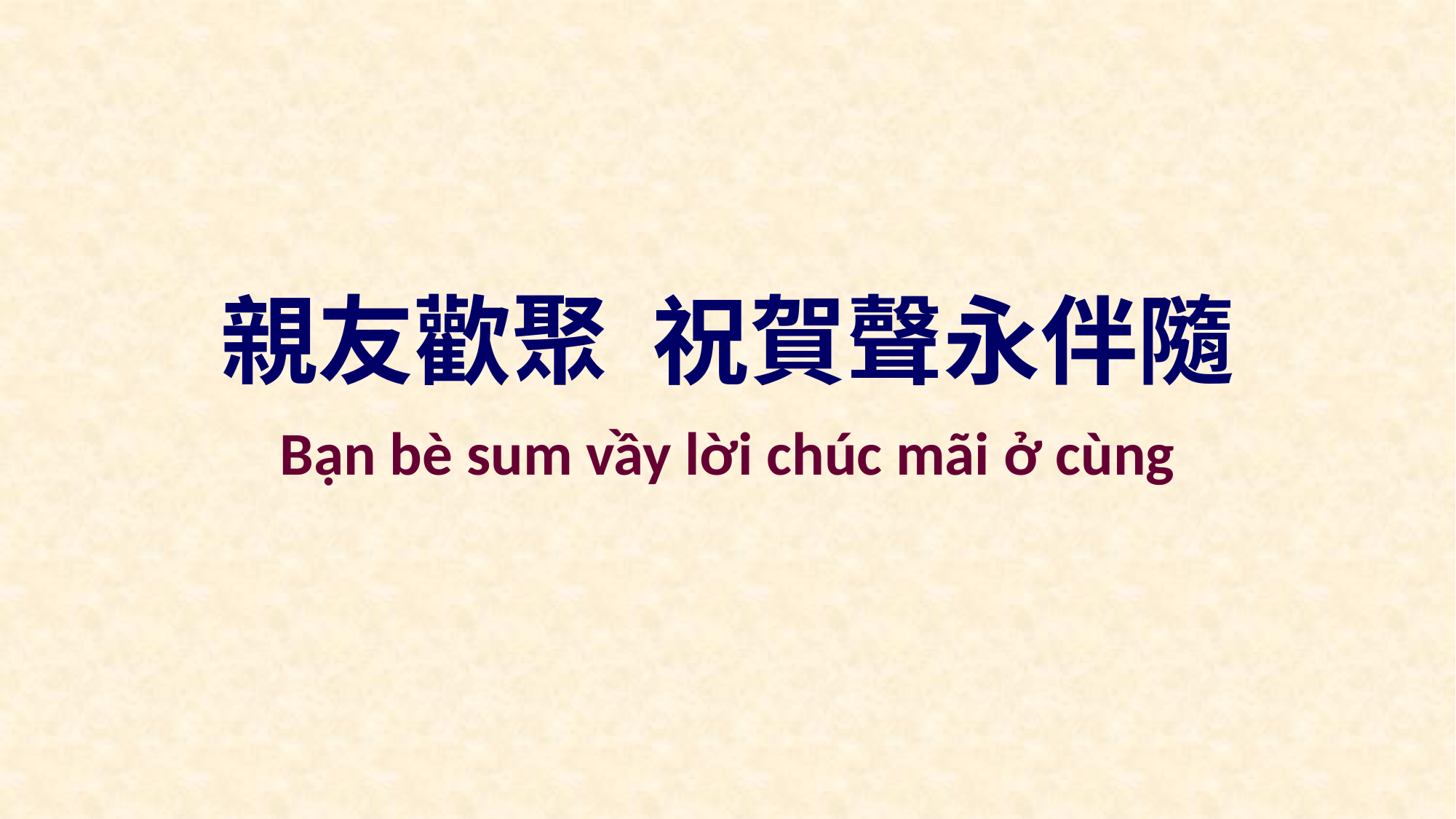

親友歡聚  祝賀聲永伴隨
Bạn bè sum vầy lời chúc mãi ở cùng